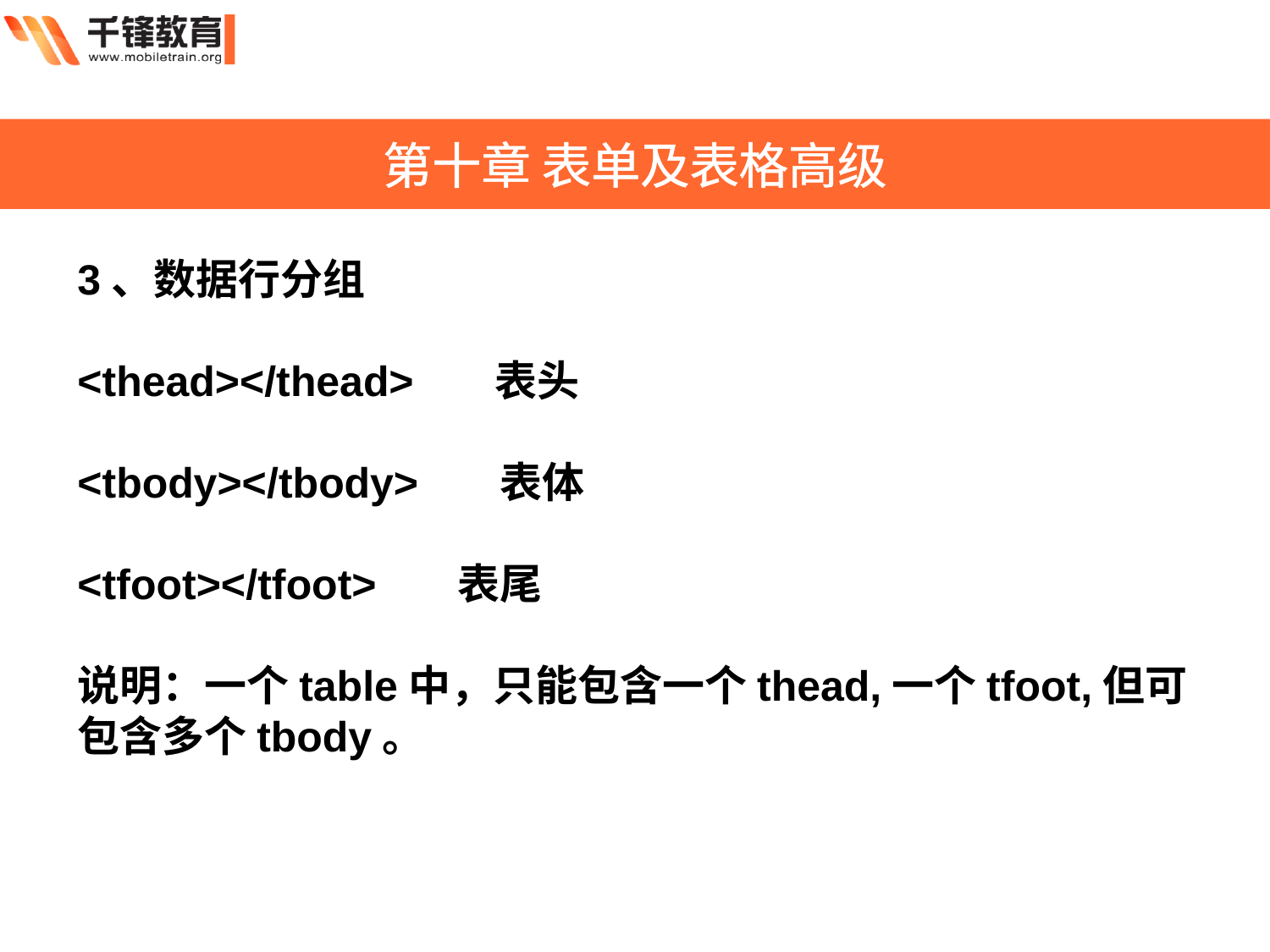

第十章 表单及表格高级
3、数据行分组

<thead></thead>      表头

<tbody></tbody>      表体

<tfoot></tfoot>      表尾

说明：一个table中，只能包含一个thead,一个tfoot,但可包含多个tbody。